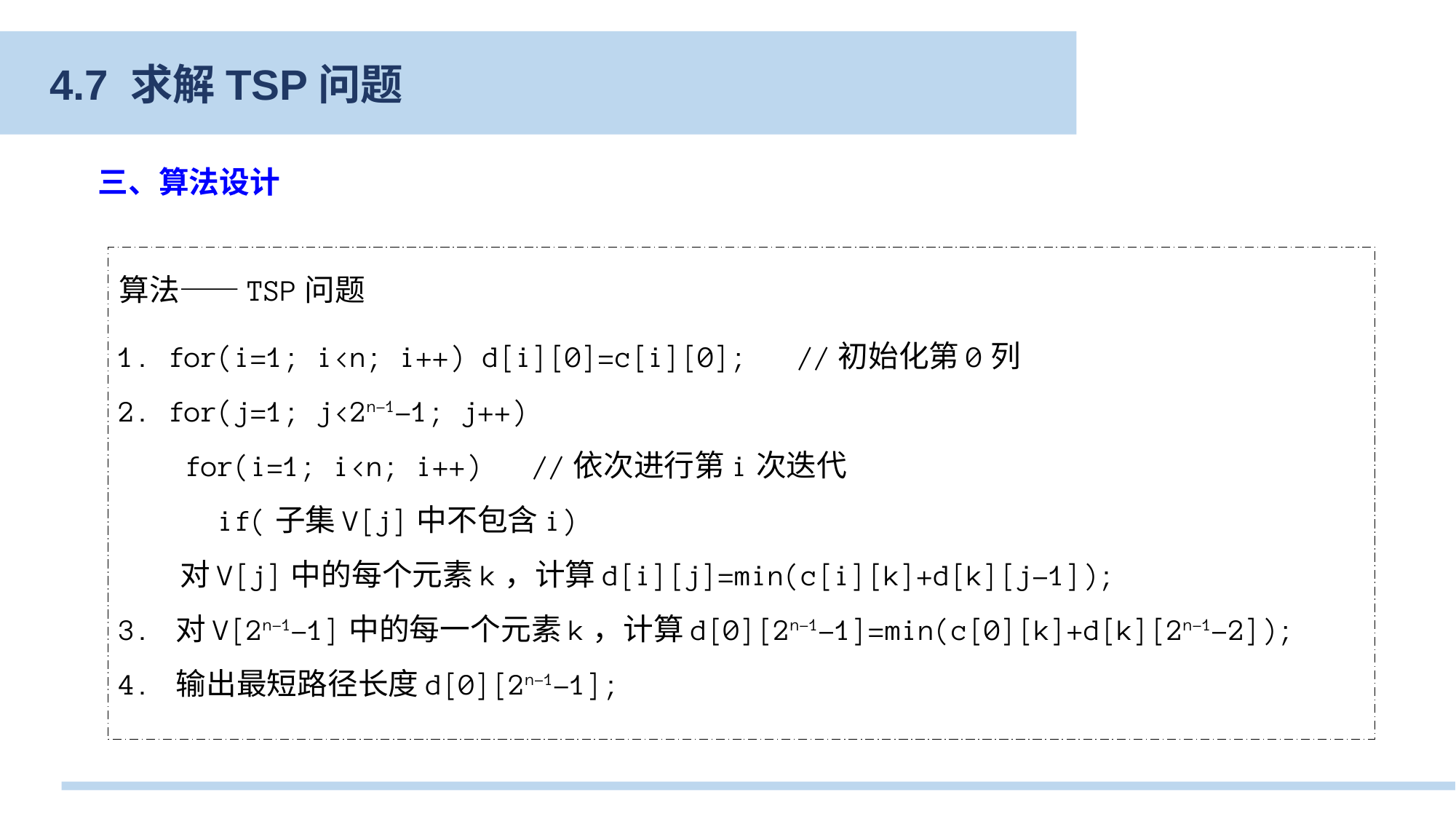

4.7 求解TSP问题
三、算法设计
算法——TSP问题
1. for(i=1; i<n; i++) d[i][0]=c[i][0];   //初始化第0列
2. for(j=1; j<2n-1-1; j++)
    for(i=1; i<n; i++)   //依次进行第i次迭代
      if(子集V[j]中不包含i)
        对V[j]中的每个元素k，计算d[i][j]=min(c[i][k]+d[k][j-1]);
3. 对V[2n-1-1]中的每一个元素k，计算d[0][2n-1-1]=min(c[0][k]+d[k][2n-1-2]);
4. 输出最短路径长度d[0][2n-1-1];